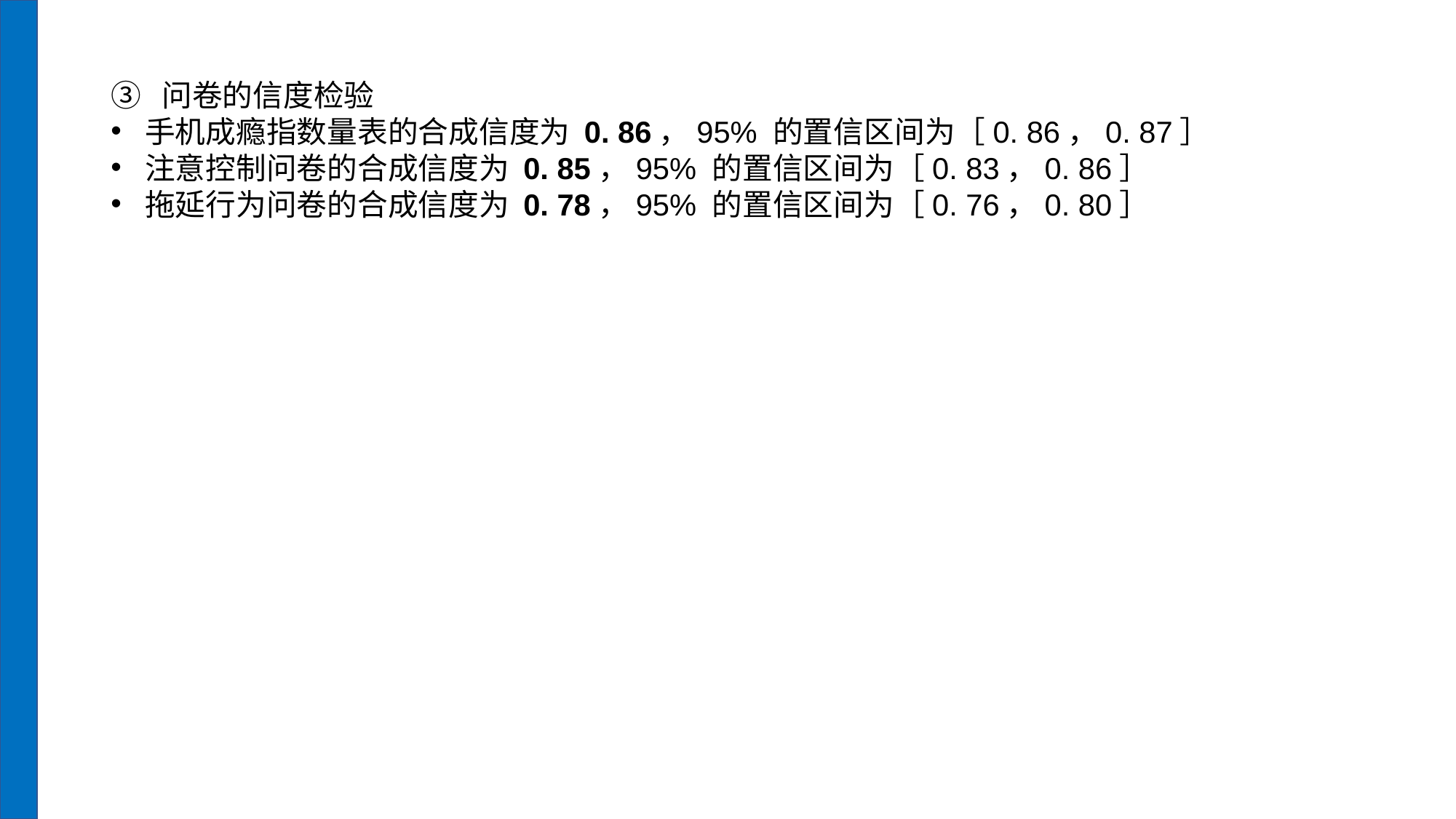

③  问卷的信度检验
手机成瘾指数量表的合成信度为 0. 86，95% 的置信区间为［0. 86，0. 87］
注意控制问卷的合成信度为 0. 85，95% 的置信区间为［0. 83，0. 86］
拖延行为问卷的合成信度为 0. 78，95% 的置信区间为［0. 76，0. 80］